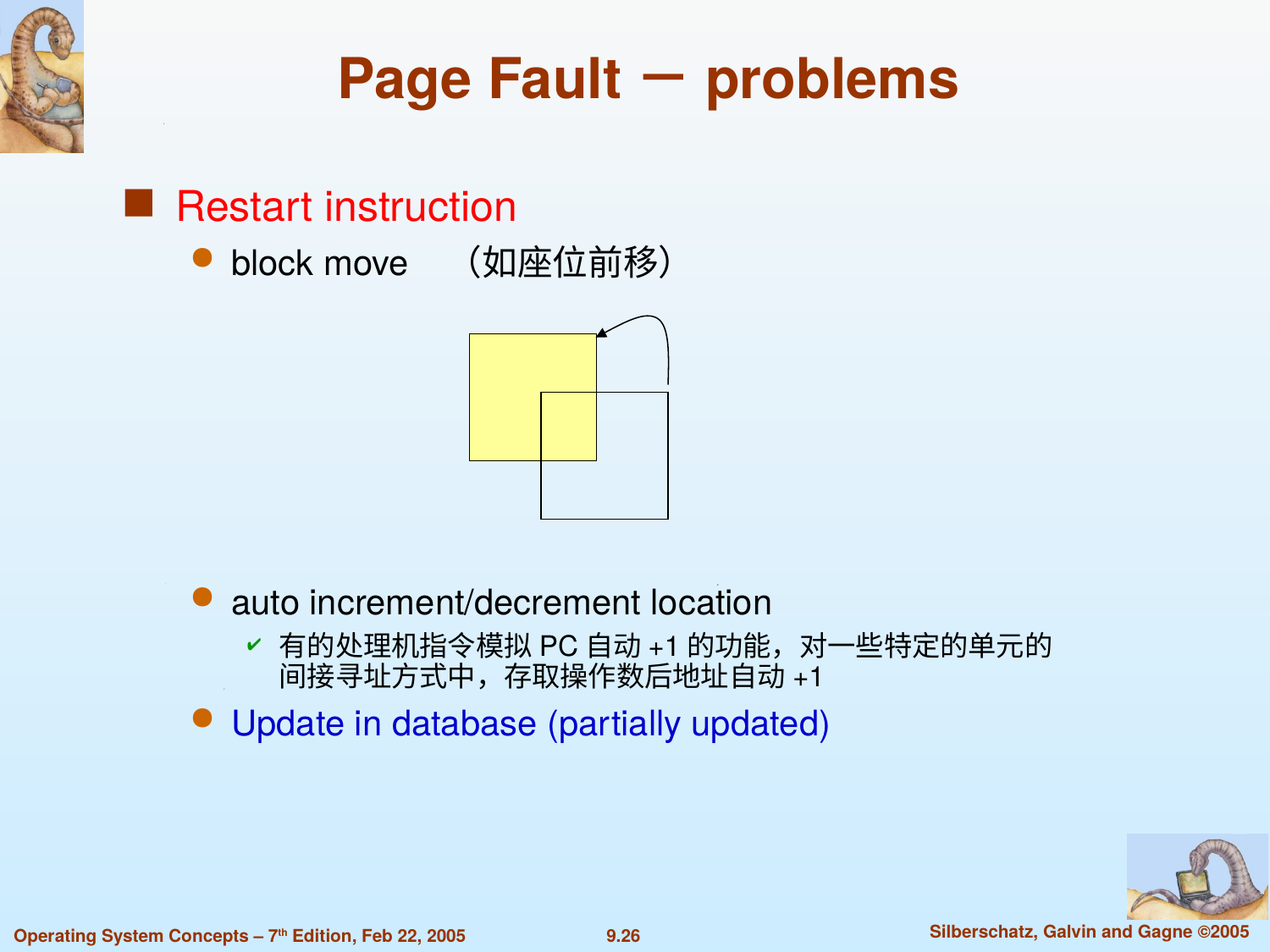

Page Fault－problems
Restart instruction
block move   （如座位前移）

auto increment/decrement location
有的处理机指令模拟PC自动+1的功能，对一些特定的单元的间接寻址方式中，存取操作数后地址自动+1
Update in database (partially updated)